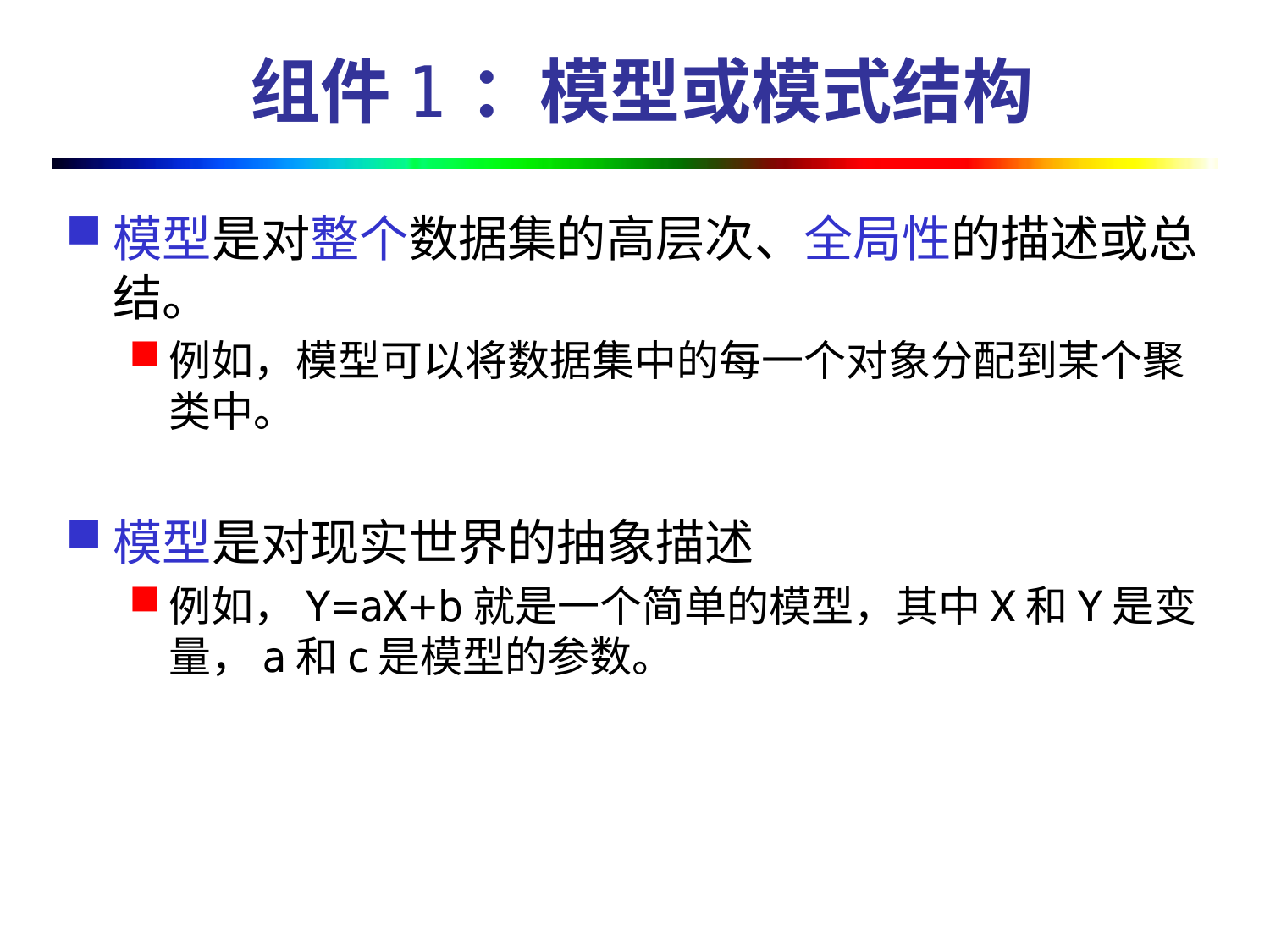

# 组件1：模型或模式结构
模型是对整个数据集的高层次、全局性的描述或总结。
例如，模型可以将数据集中的每一个对象分配到某个聚类中。

模型是对现实世界的抽象描述
例如，Y=aX+b就是一个简单的模型，其中X和Y是变量，a和c是模型的参数。